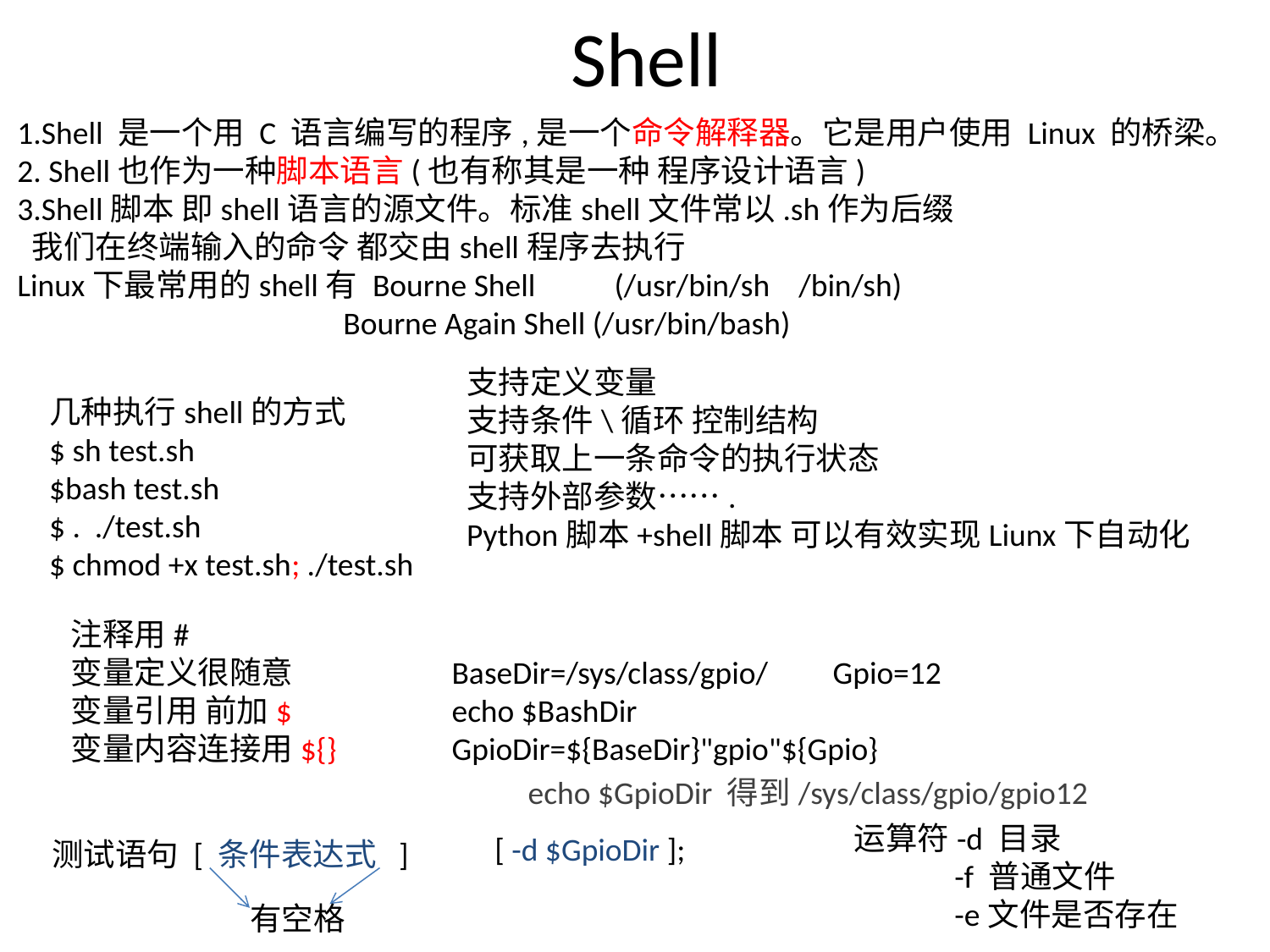

# Shell
1.Shell 是一个用 C 语言编写的程序,是一个命令解释器。它是用户使用 Linux 的桥梁。
2. Shell也作为一种脚本语言(也有称其是一种 程序设计语言)
3.Shell脚本 即shell语言的源文件。标准shell文件常以.sh作为后缀
 我们在终端输入的命令 都交由shell程序去执行
Linux下最常用的shell有 Bourne Shell           (/usr/bin/sh    /bin/sh)
		          Bourne Again Shell (/usr/bin/bash)
支持定义变量
支持条件\循环 控制结构
可获取上一条命令的执行状态
支持外部参数…….
Python脚本+shell脚本 可以有效实现Liunx下自动化
几种执行shell的方式
$ sh test.sh
$bash test.sh
$ .  ./test.sh
$ chmod +x test.sh; ./test.sh
注释用#
变量定义很随意   		BaseDir=/sys/class/gpio/ 	Gpio=12
变量引用 前加$    		echo $BashDir
变量内容连接用${}  	GpioDir=${BaseDir}"gpio"${Gpio}
echo $GpioDir 得到/sys/class/gpio/gpio12
运算符-d 目录
              -f 普通文件
              -e文件是否存在
[ -d $GpioDir ];
测试语句 [ 条件表达式  ]

有空格